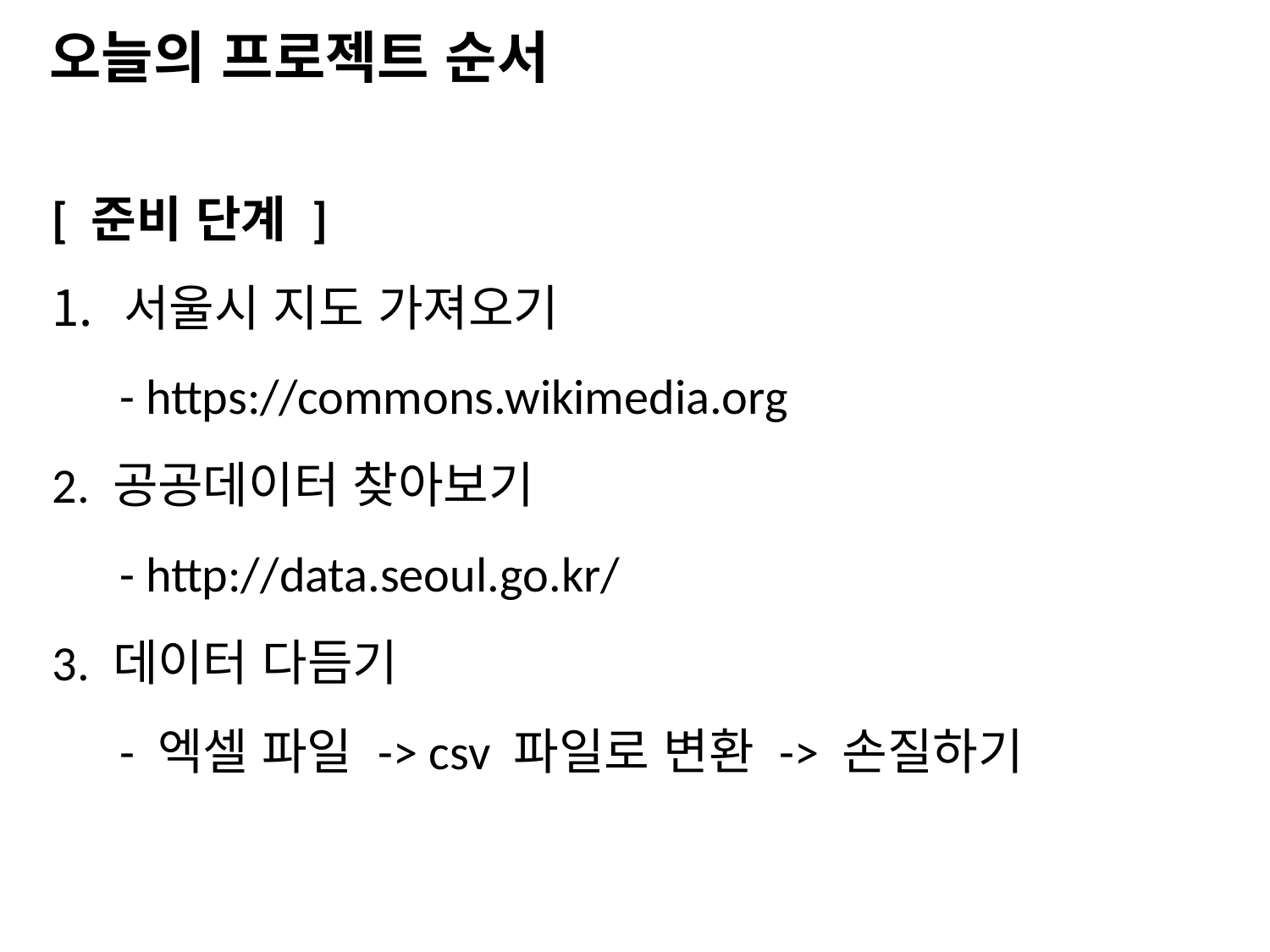

오늘의 프로젝트 순서
[ 준비 단계 ]
서울시 지도 가져오기
      - https://commons.wikimedia.org
2. 공공데이터 찾아보기
      - http://data.seoul.go.kr/
3. 데이터 다듬기
      - 엑셀 파일 -> csv 파일로 변환 -> 손질하기